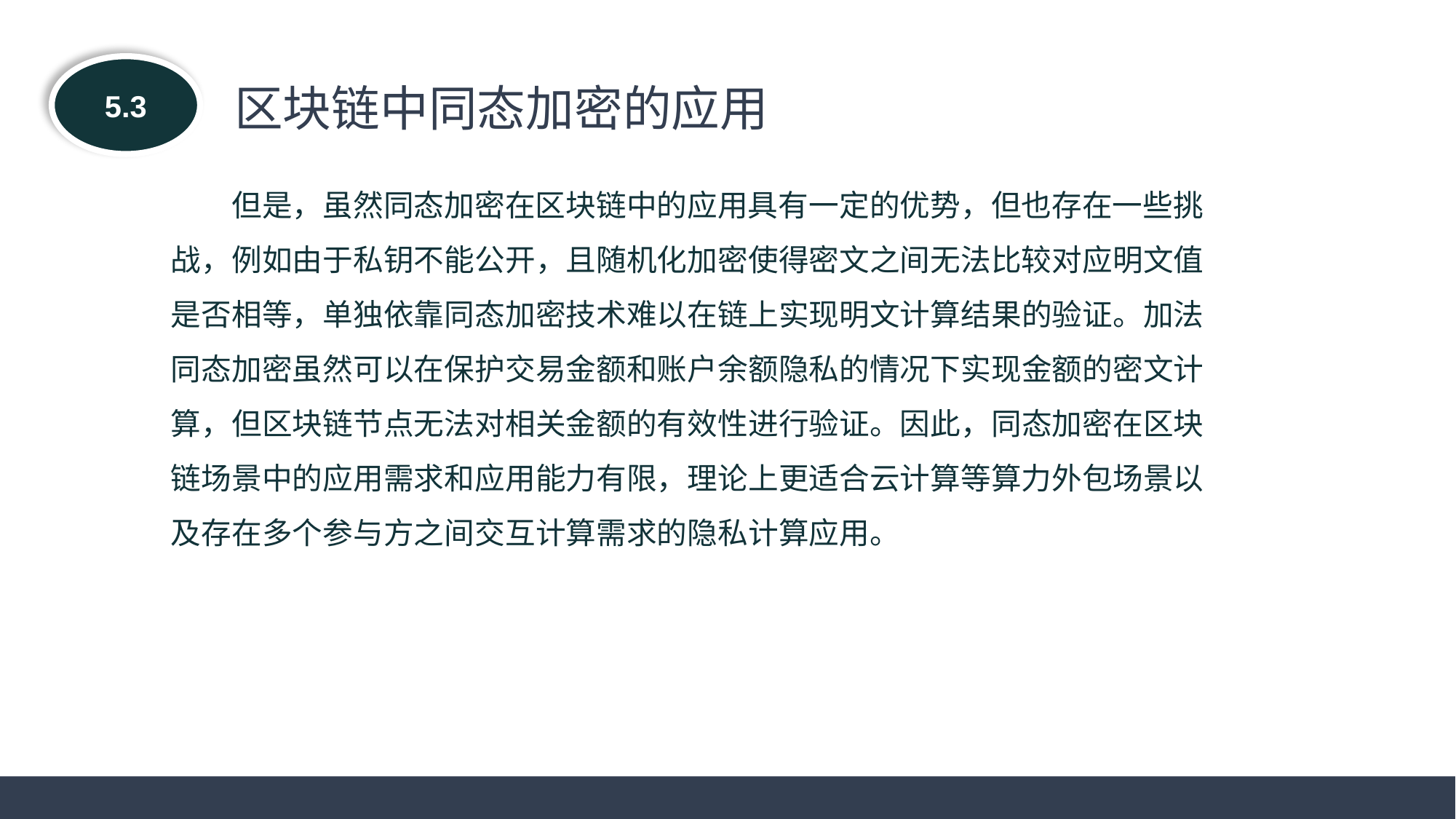

5.3
区块链中同态加密的应用

但是，虽然同态加密在区块链中的应用具有一定的优势，但也存在一些挑战，例如由于私钥不能公开，且随机化加密使得密文之间无法比较对应明文值是否相等，单独依靠同态加密技术难以在链上实现明文计算结果的验证。加法同态加密虽然可以在保护交易金额和账户余额隐私的情况下实现金额的密文计算，但区块链节点无法对相关金额的有效性进行验证。因此，同态加密在区块链场景中的应用需求和应用能力有限，理论上更适合云计算等算力外包场景以及存在多个参与方之间交互计算需求的隐私计算应用。